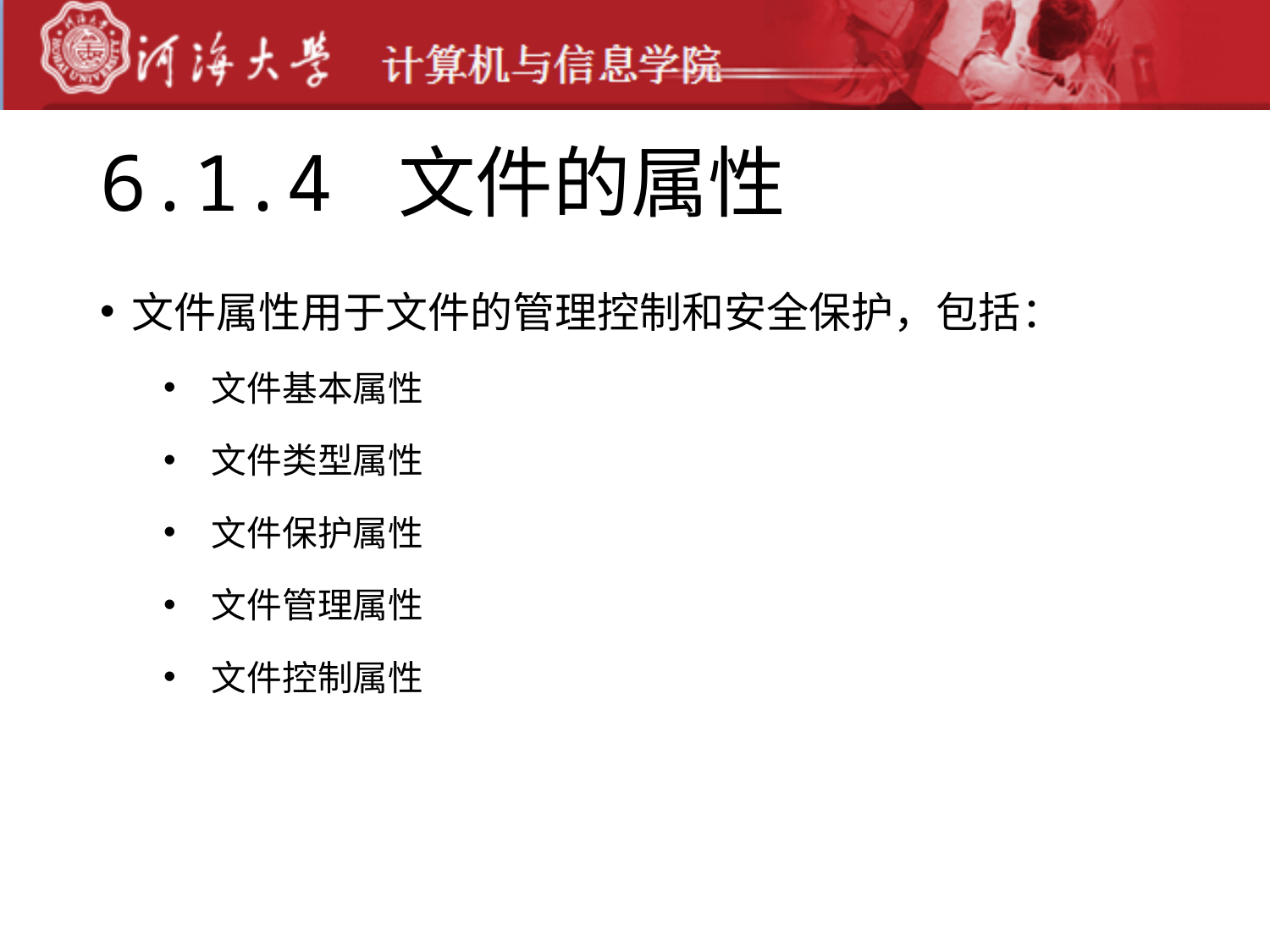

# 6.1.4 文件的属性
文件属性用于文件的管理控制和安全保护，包括：
 文件基本属性
 文件类型属性
 文件保护属性
 文件管理属性
 文件控制属性